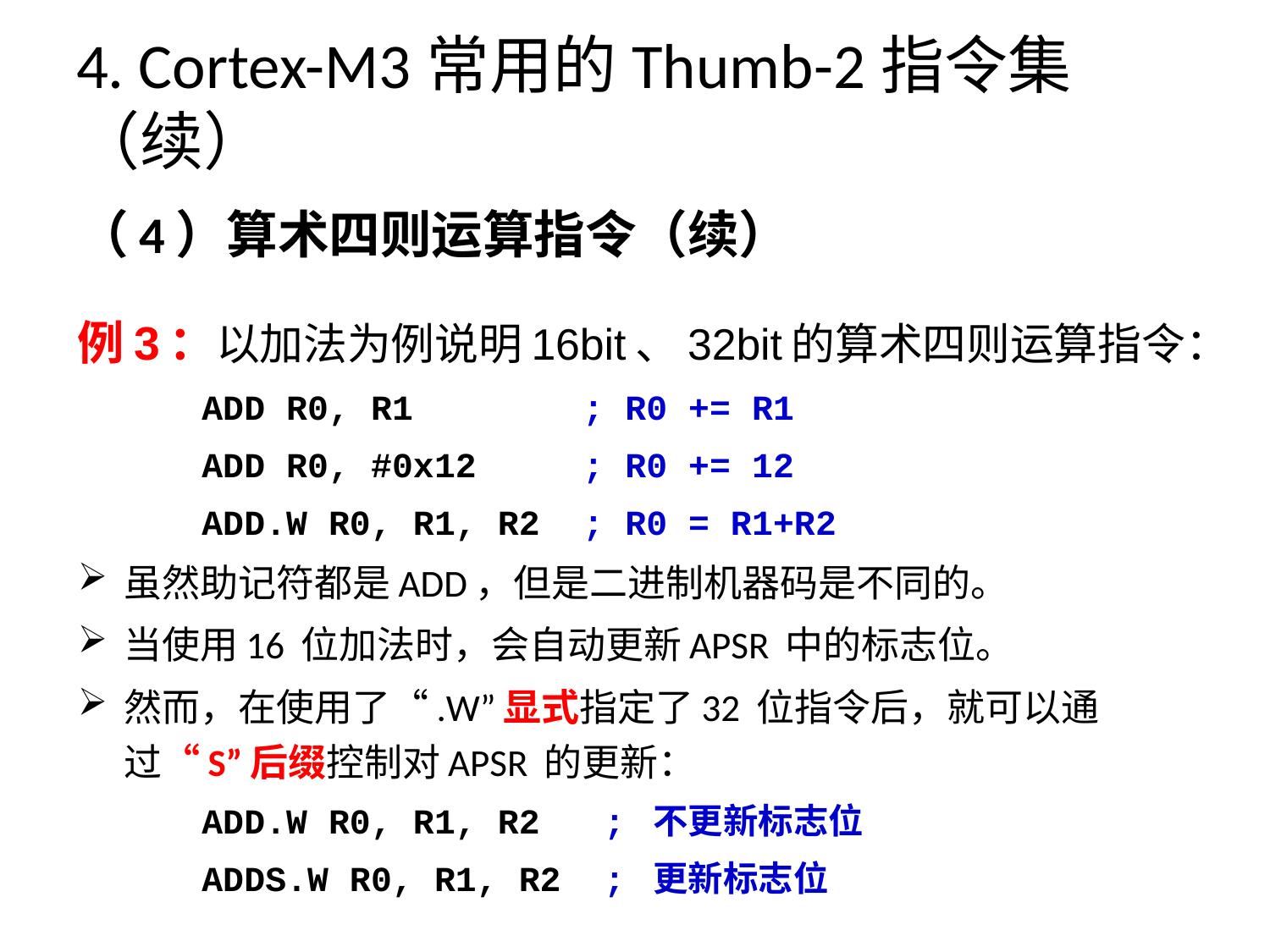

# 4. Cortex-M3常用的Thumb-2指令集（续）
（4）算术四则运算指令（续）

例3：以加法为例说明16bit、32bit的算术四则运算指令：
ADD R0, R1        ; R0 += R1
ADD R0, #0x12     ; R0 += 12
ADD.W R0, R1, R2  ; R0 = R1+R2
虽然助记符都是ADD，但是二进制机器码是不同的。
当使用16 位加法时，会自动更新APSR 中的标志位。
然而，在使用了“.W”显式指定了32 位指令后，就可以通过“S”后缀控制对APSR 的更新：
ADD.W R0, R1, R2   ; 不更新标志位
ADDS.W R0, R1, R2  ; 更新标志位